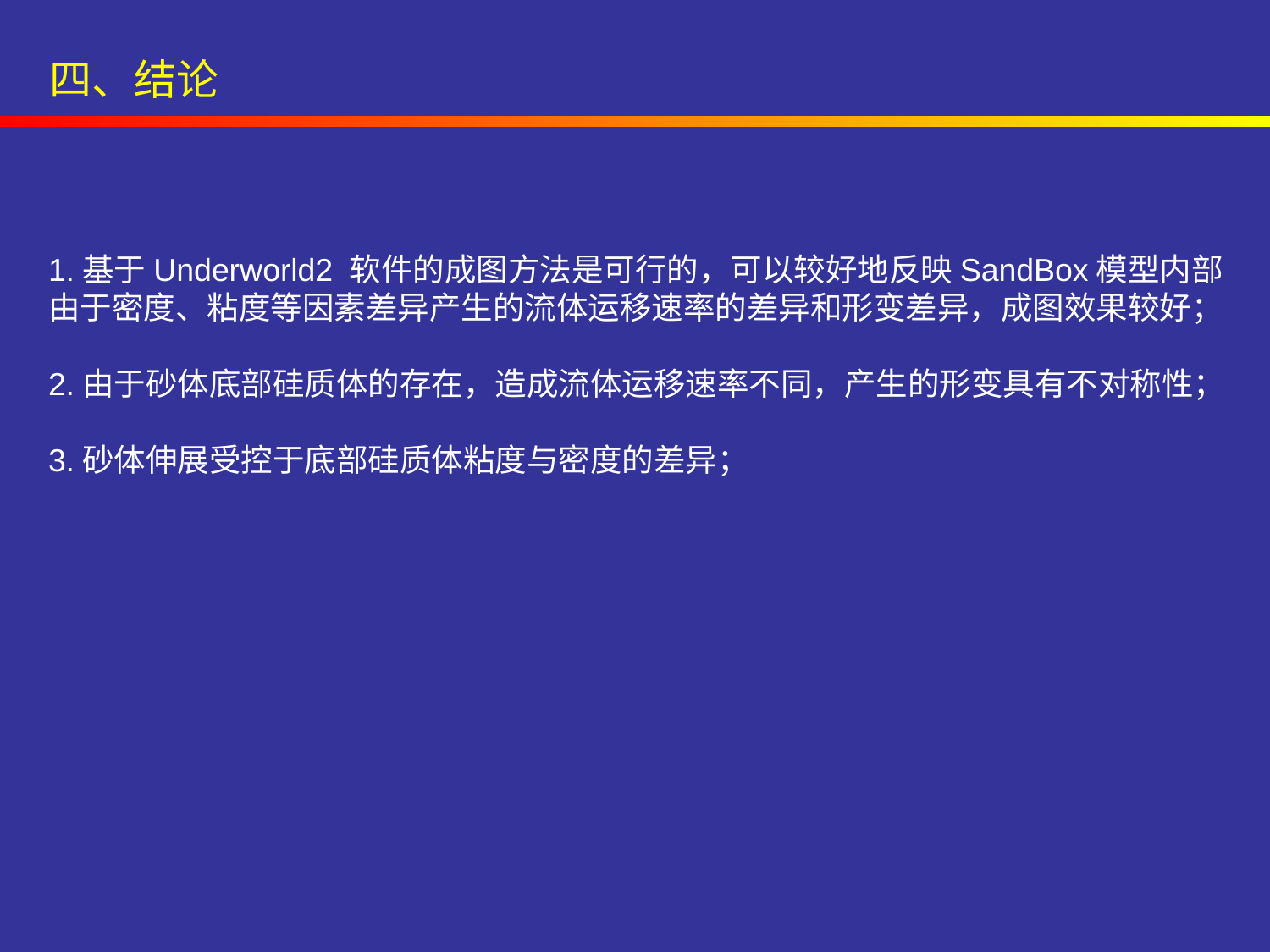

四、结论
1.基于Underworld2 软件的成图方法是可行的，可以较好地反映SandBox模型内部由于密度、粘度等因素差异产生的流体运移速率的差异和形变差异，成图效果较好；

2.由于砂体底部硅质体的存在，造成流体运移速率不同，产生的形变具有不对称性；

3.砂体伸展受控于底部硅质体粘度与密度的差异；